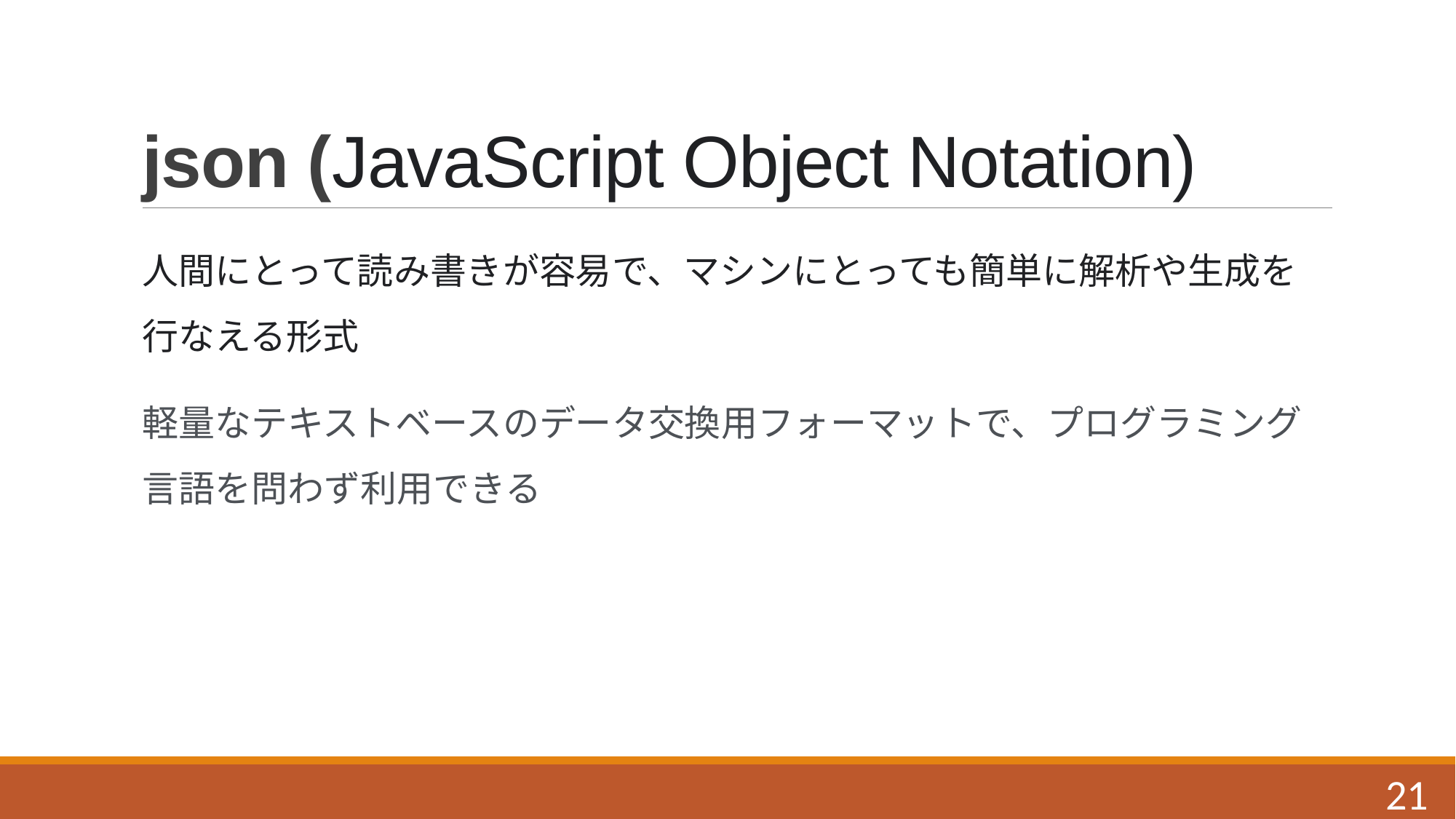

# json (JavaScript Object Notation)
人間にとって読み書きが容易で、マシンにとっても簡単に解析や生成を行なえる形式
軽量なテキストベースのデータ交換用フォーマットで、プログラミング言語を問わず利用できる
21